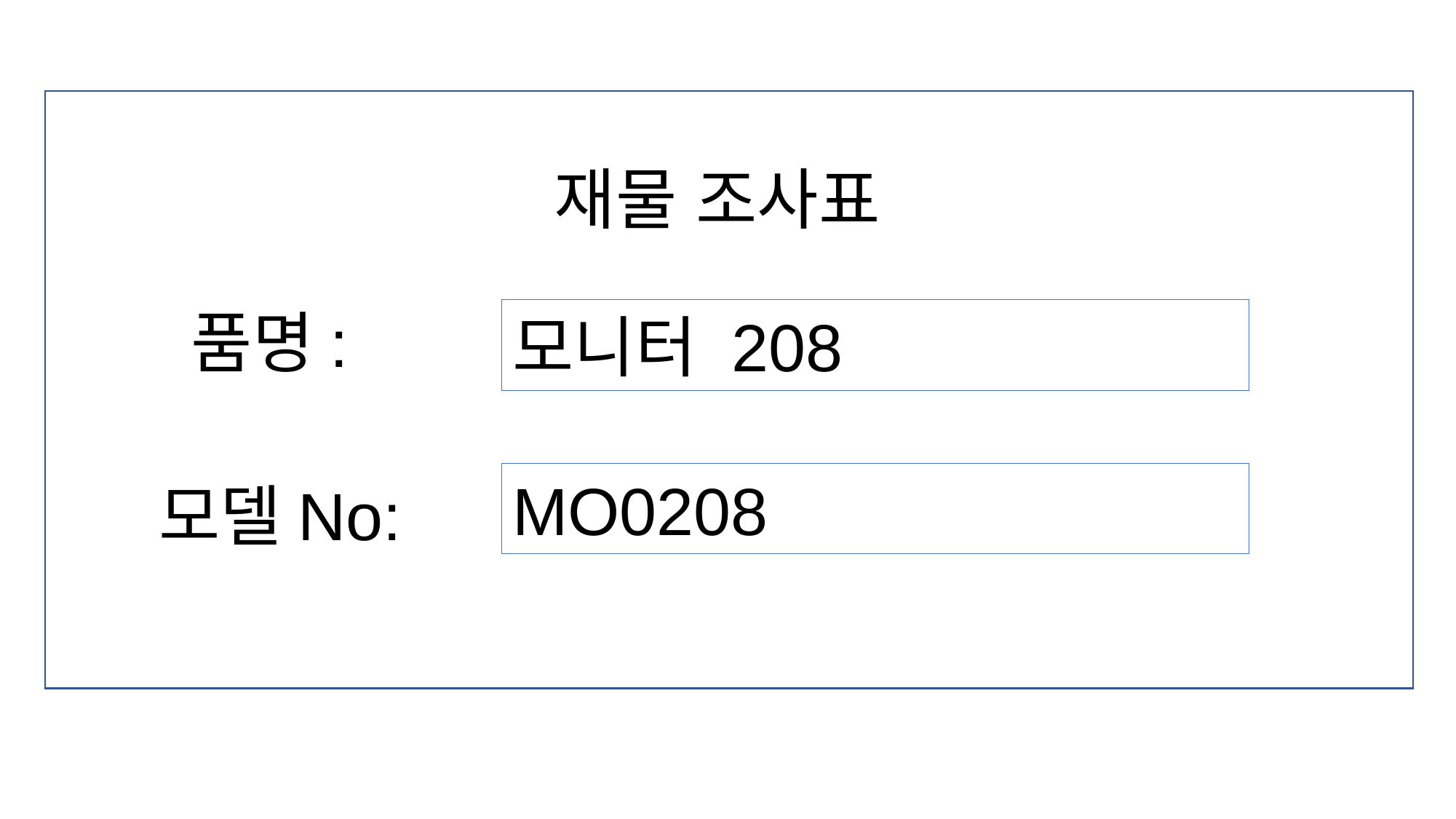

재물 조사표
품명:
모니터 208
MO0208
모델No: